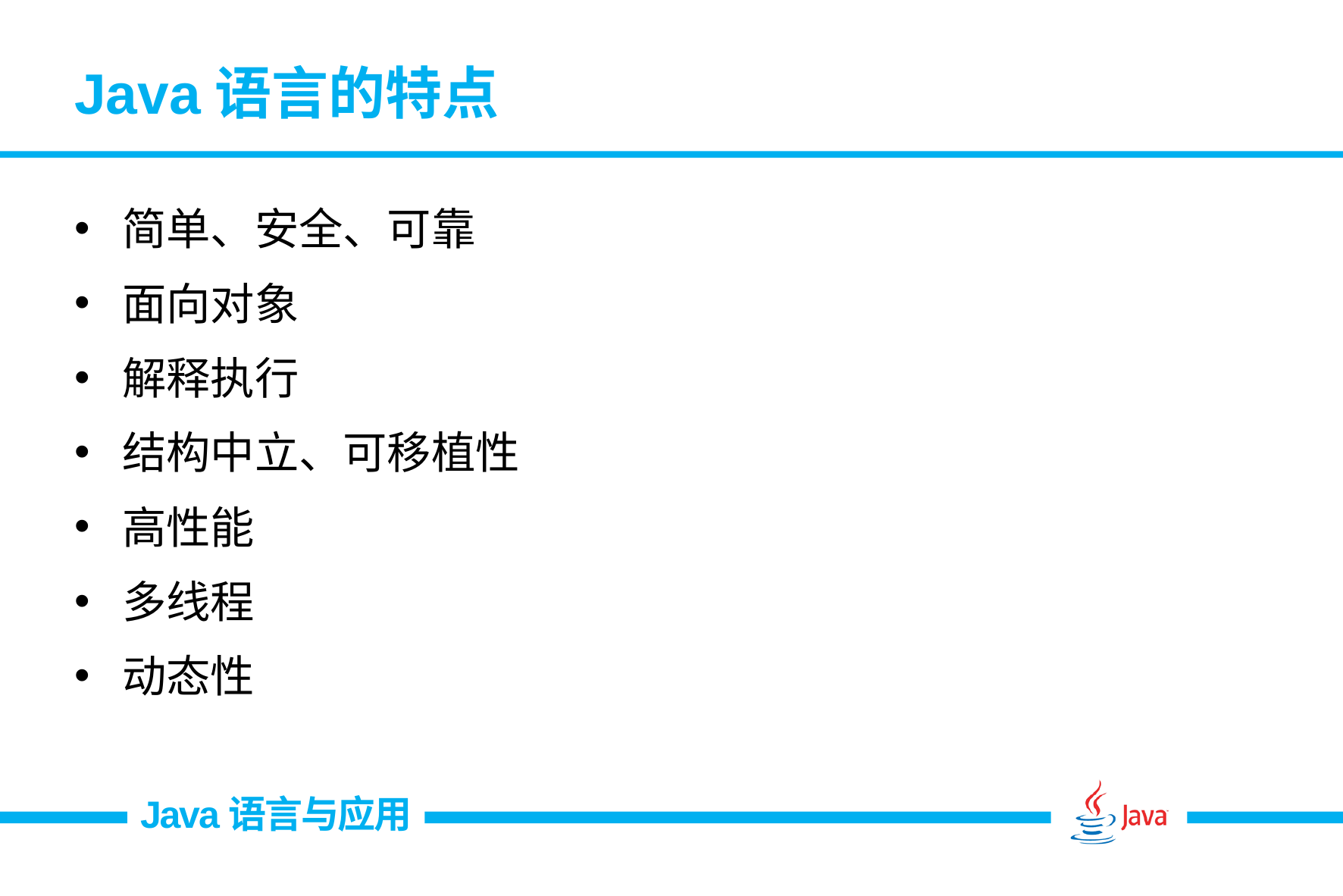

J
# Java语言的特点
简单、安全、可靠
面向对象
解释执行
结构中立、可移植性
高性能
多线程
动态性